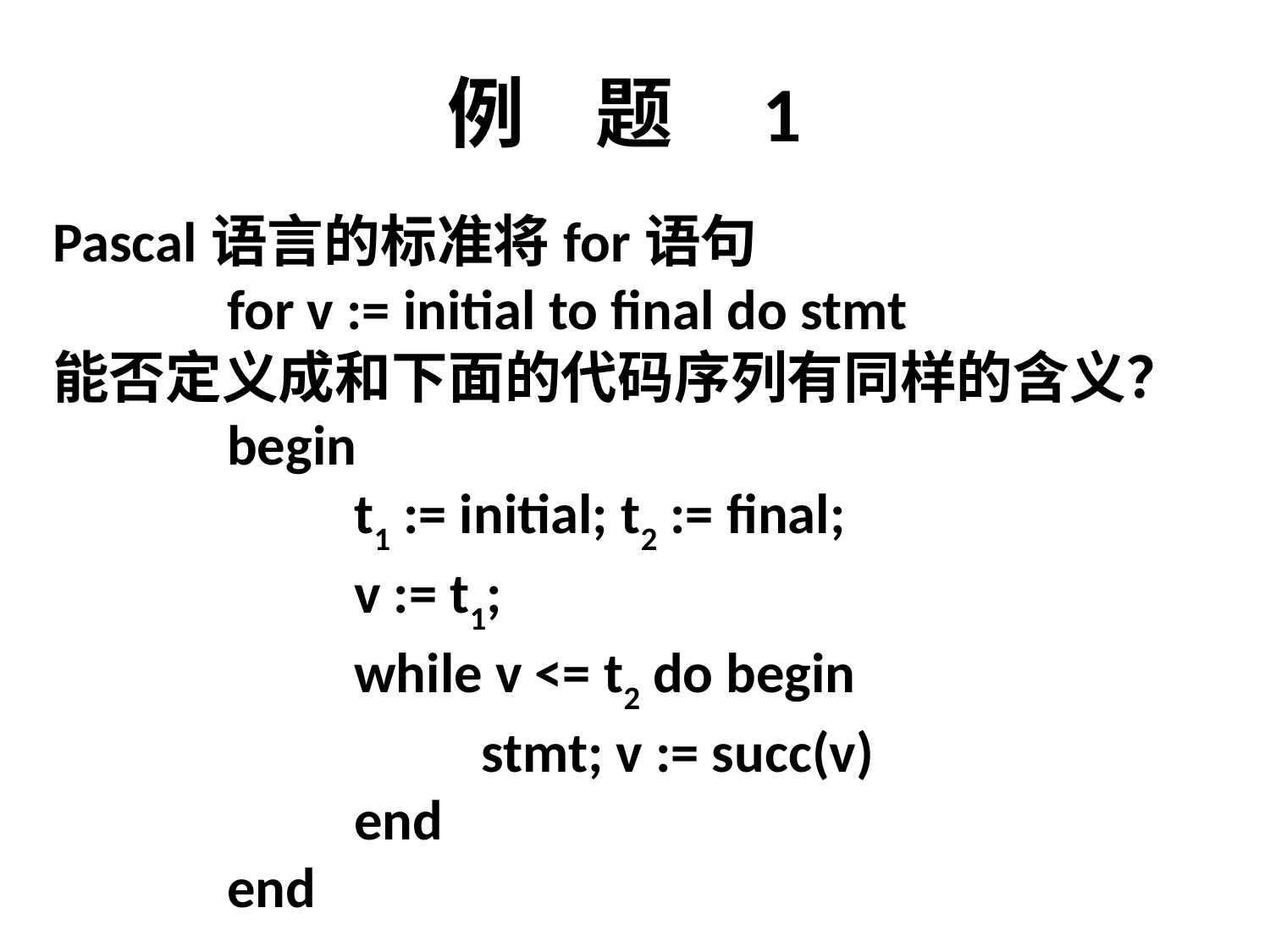

# 例    题    1
Pascal语言的标准将for语句
		for v := initial to final do stmt
能否定义成和下面的代码序列有同样的含义？
		begin
			t1 := initial; t2 := final;
			v := t1;
			while v <= t2 do begin
				stmt; v := succ(v)
			end
		end